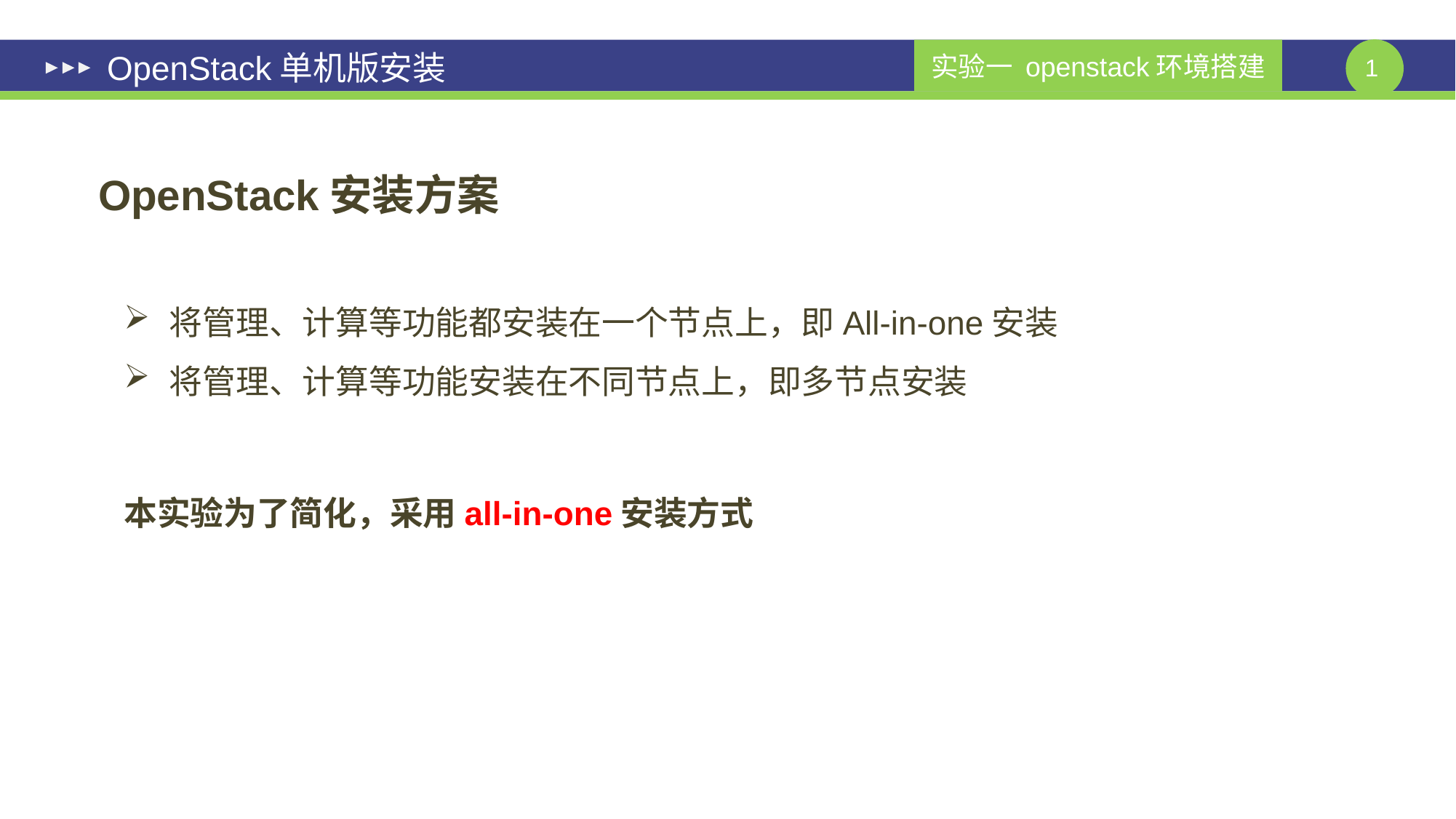

# OpenStack单机版安装
    OpenStack安装方案

将管理、计算等功能都安装在一个节点上，即All-in-one安装
将管理、计算等功能安装在不同节点上，即多节点安装

本实验为了简化，采用all-in-one安装方式